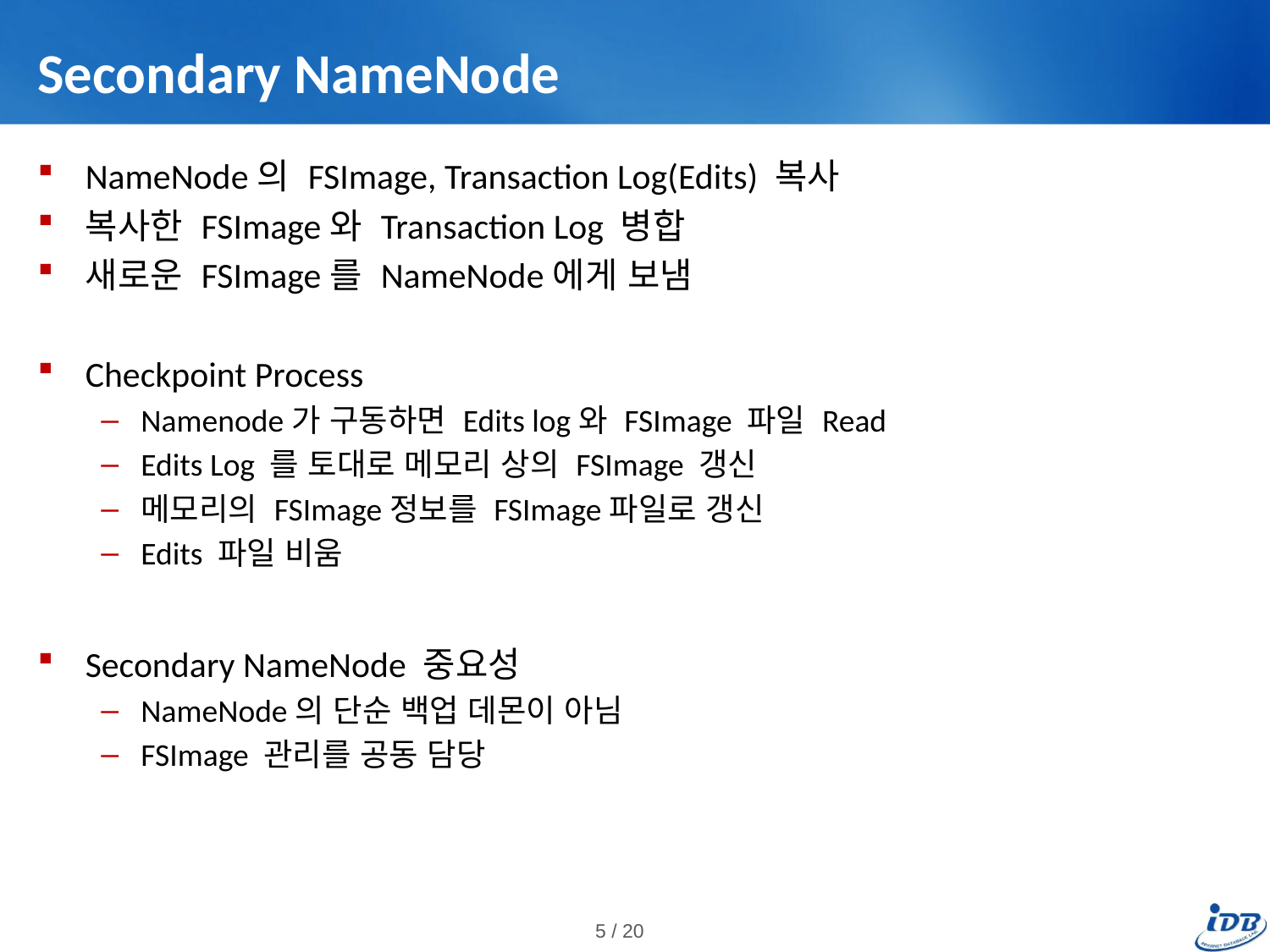

# Secondary NameNode
NameNode의 FSImage, Transaction Log(Edits) 복사
복사한 FSImage와 Transaction Log 병합
새로운 FSImage를 NameNode에게 보냄

Checkpoint Process
Namenode가 구동하면 Edits log와 FSImage 파일 Read
Edits Log 를 토대로 메모리 상의 FSImage 갱신
메모리의 FSImage정보를 FSImage파일로 갱신
Edits 파일 비움

Secondary NameNode 중요성
NameNode의 단순 백업 데몬이 아님
FSImage 관리를 공동 담당